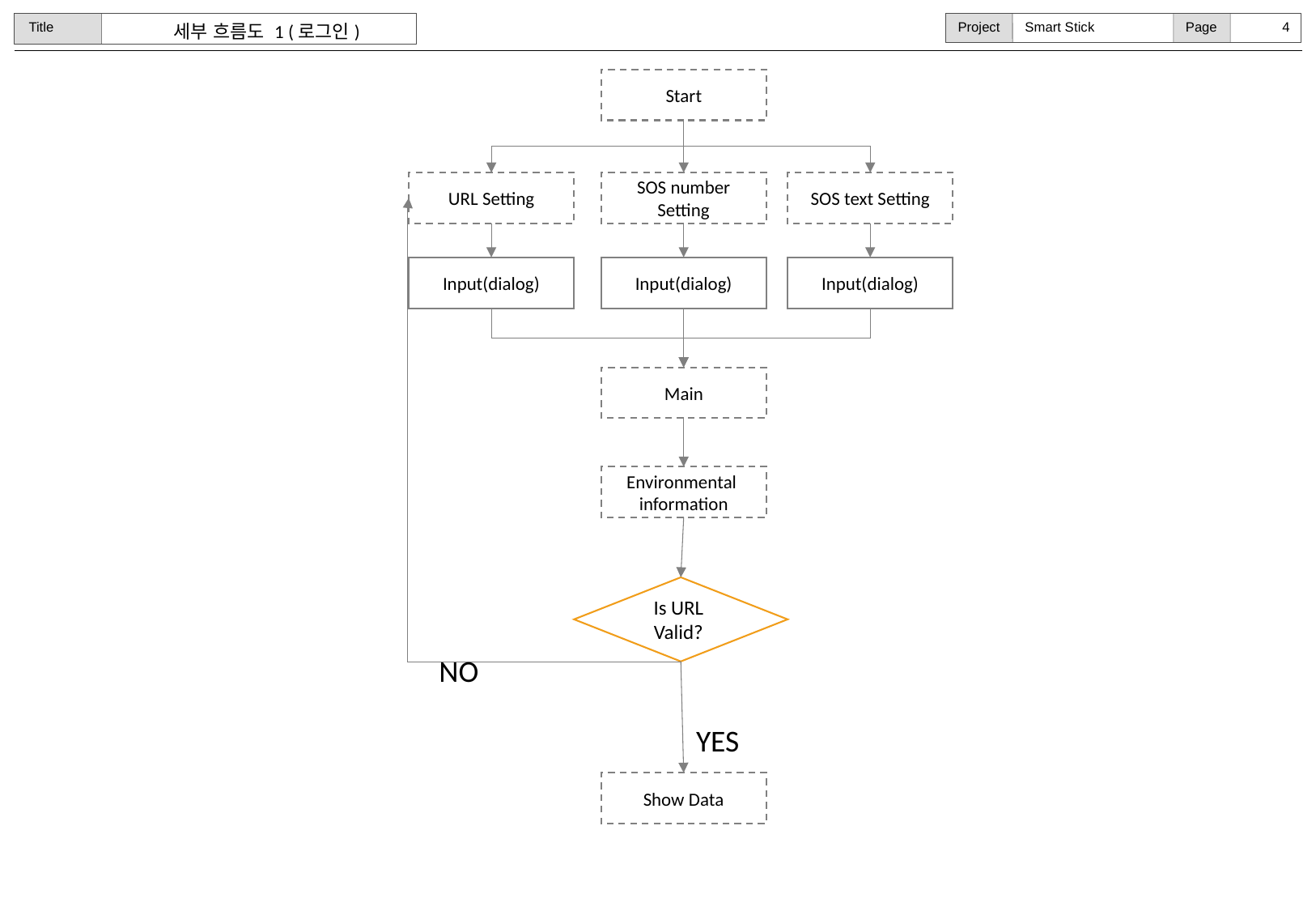

세부 흐름도 1 (로그인)
Start
SOS text Setting
SOS number Setting
URL Setting
Input(dialog)
Input(dialog)
Input(dialog)
Main
Environmental
information
Is URL
Valid?
NO
YES
Show Data